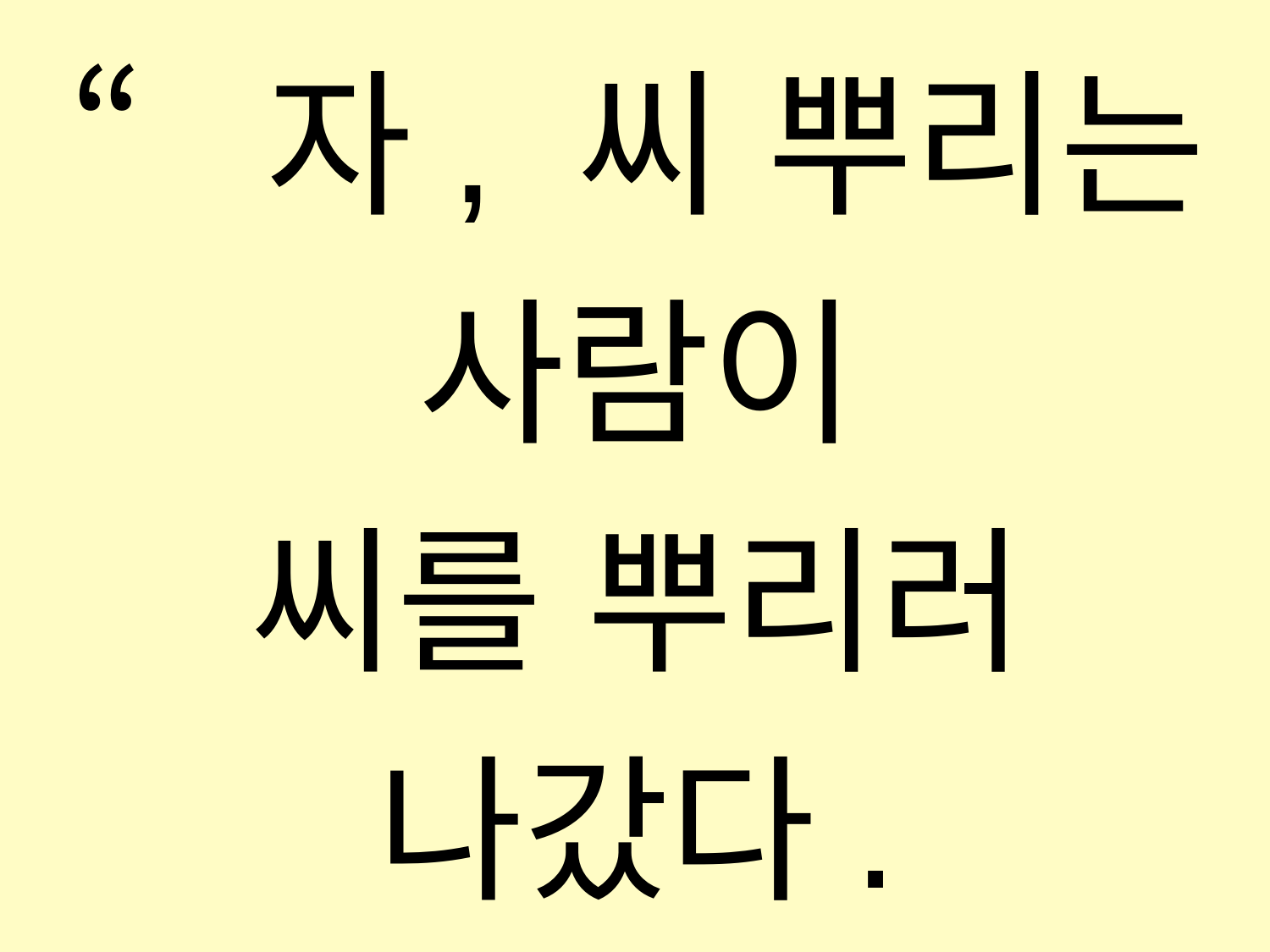

“자, 씨 뿌리는 사람이
씨를 뿌리러 나갔다.
그가 씨를 뿌리는데
어떤 것들은 길에 떨어져